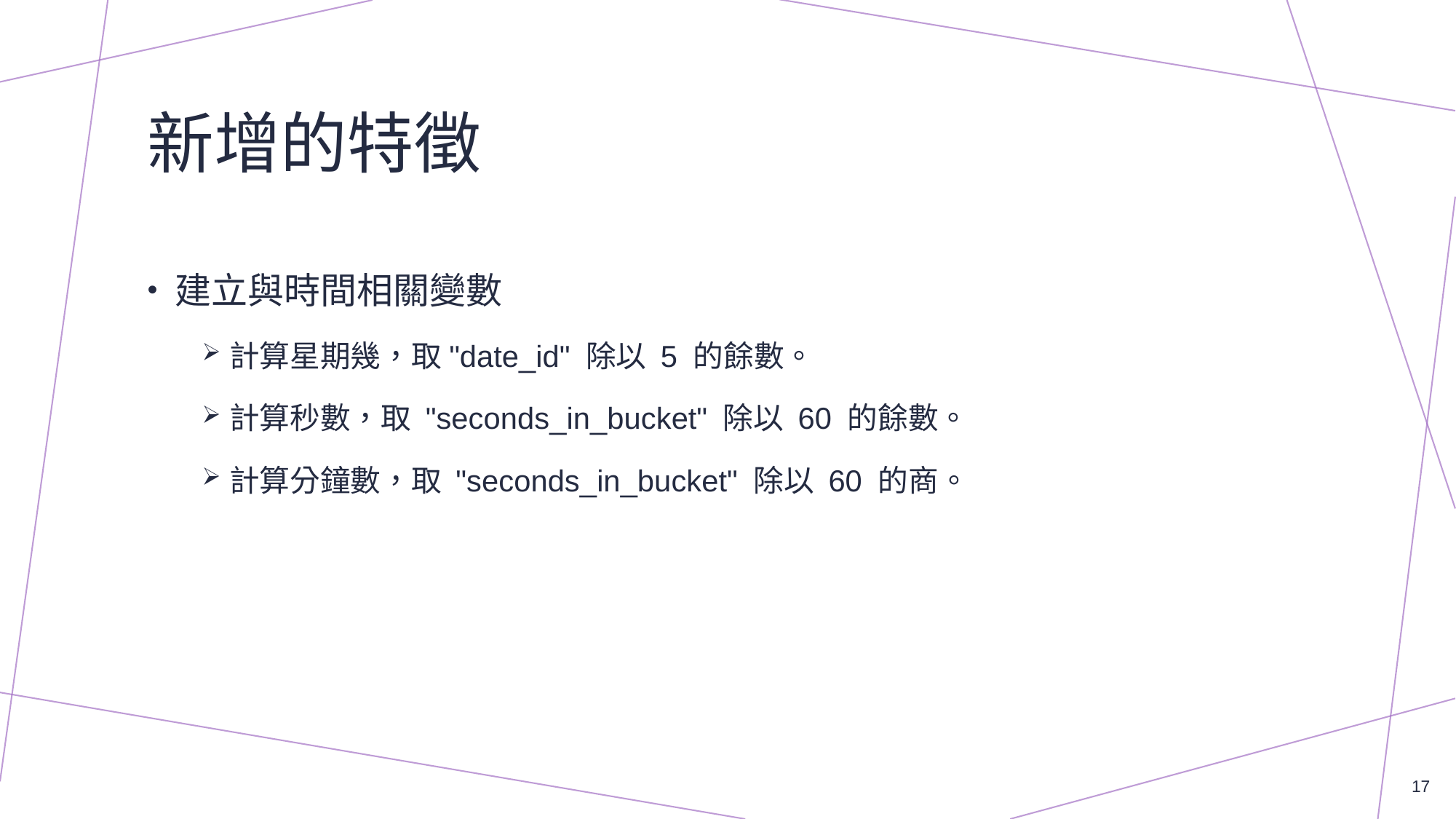

# 新增的特徵
建立與時間相關變數
計算星期幾，取"date_id" 除以 5 的餘數。
計算秒數，取 "seconds_in_bucket" 除以 60 的餘數。
計算分鐘數，取 "seconds_in_bucket" 除以 60 的商。

17